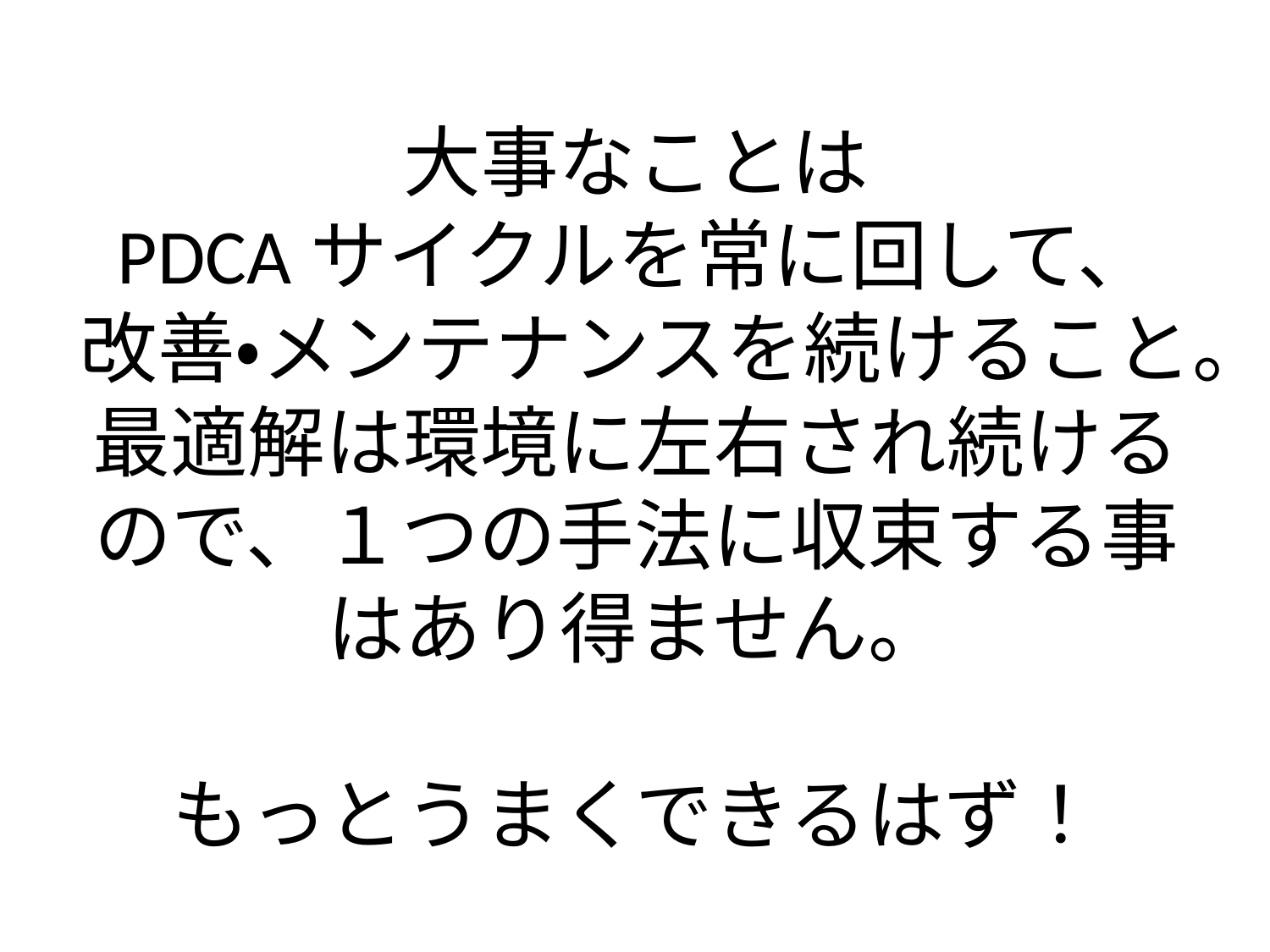

大事なことは
PDCAサイクルを常に回して、
改善・メンテナンスを続けること。
最適解は環境に左右され続ける
ので、１つの手法に収束する事はあり得ません。

もっとうまくできるはず！